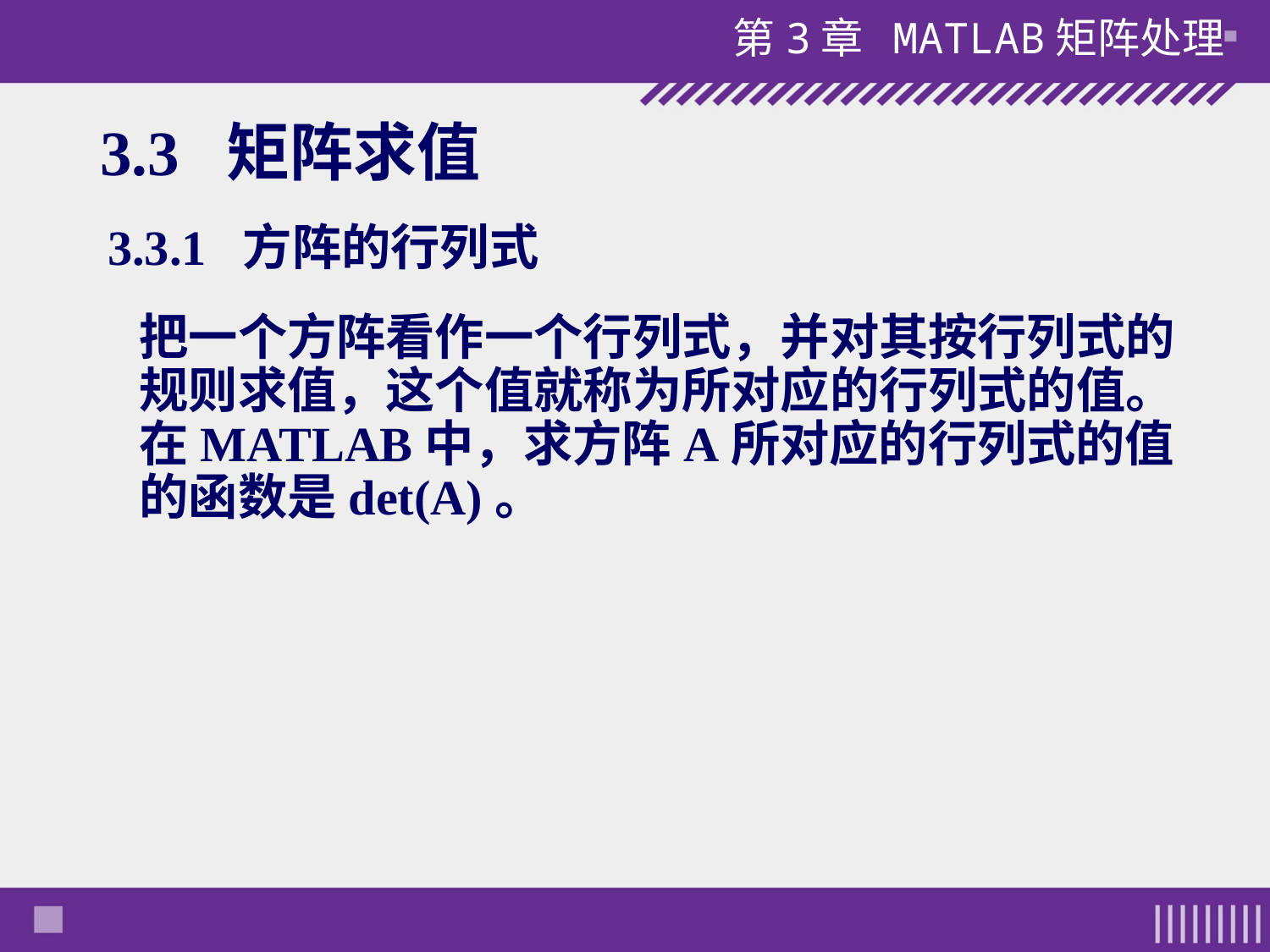

# 3.3  矩阵求值
3.3.1  方阵的行列式
把一个方阵看作一个行列式，并对其按行列式的规则求值，这个值就称为所对应的行列式的值。在MATLAB中，求方阵A所对应的行列式的值的函数是det(A)。